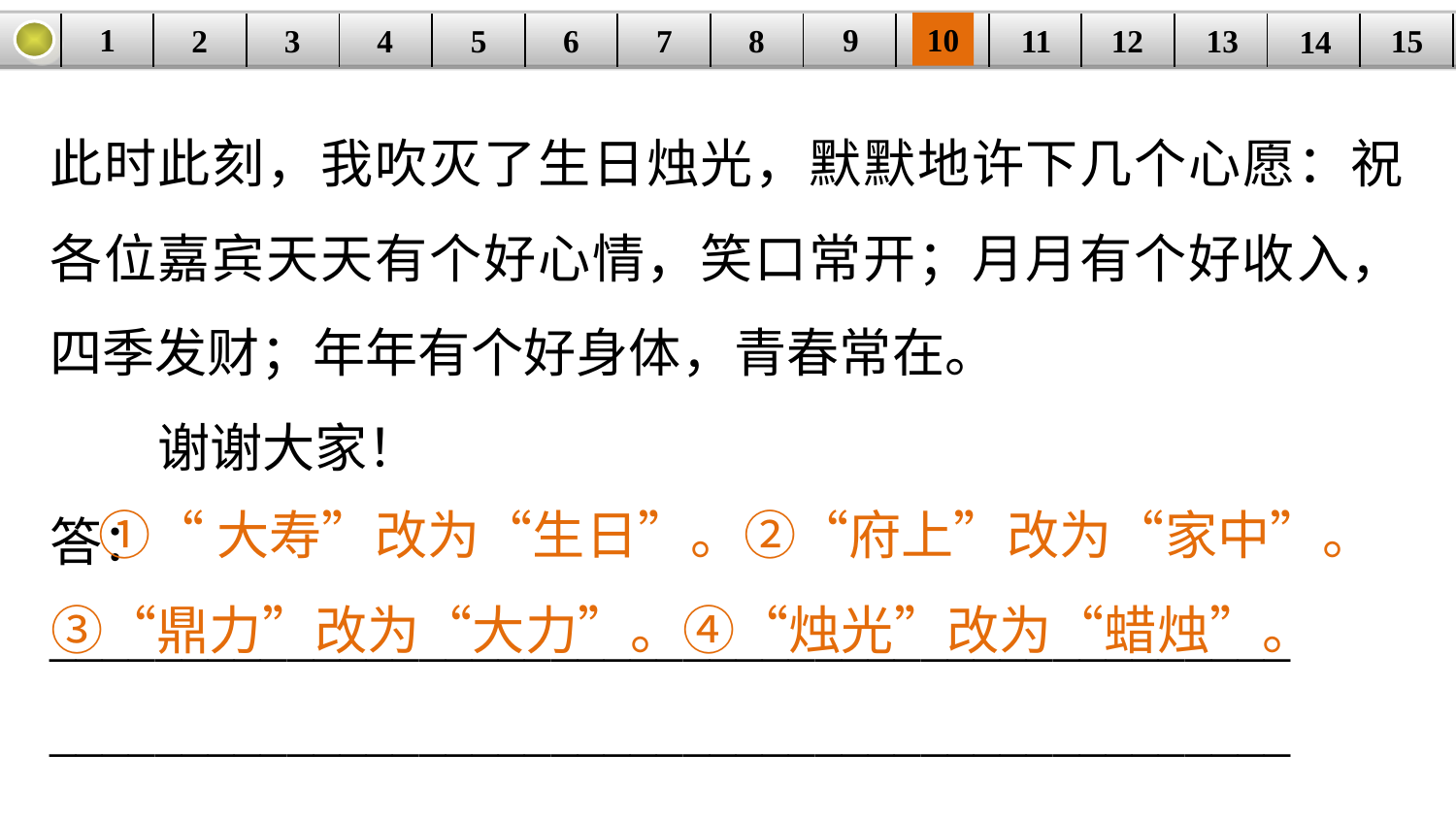

9
10
1
3
4
5
6
8
11
2
12
15
|  |  |  |  |  |  |  |  |  |  |  |  |  |  |  |
| --- | --- | --- | --- | --- | --- | --- | --- | --- | --- | --- | --- | --- | --- | --- |
7
13
14

此时此刻，我吹灭了生日烛光，默默地许下几个心愿：祝各位嘉宾天天有个好心情，笑口常开；月月有个好收入，四季发财；年年有个好身体，青春常在。
        谢谢大家！
答：_______________________________________________
_______________________________________________
    ①“大寿”改为“生日”。②“府上”改为“家中”。③“鼎力”改为“大力”。④“烛光”改为“蜡烛”。